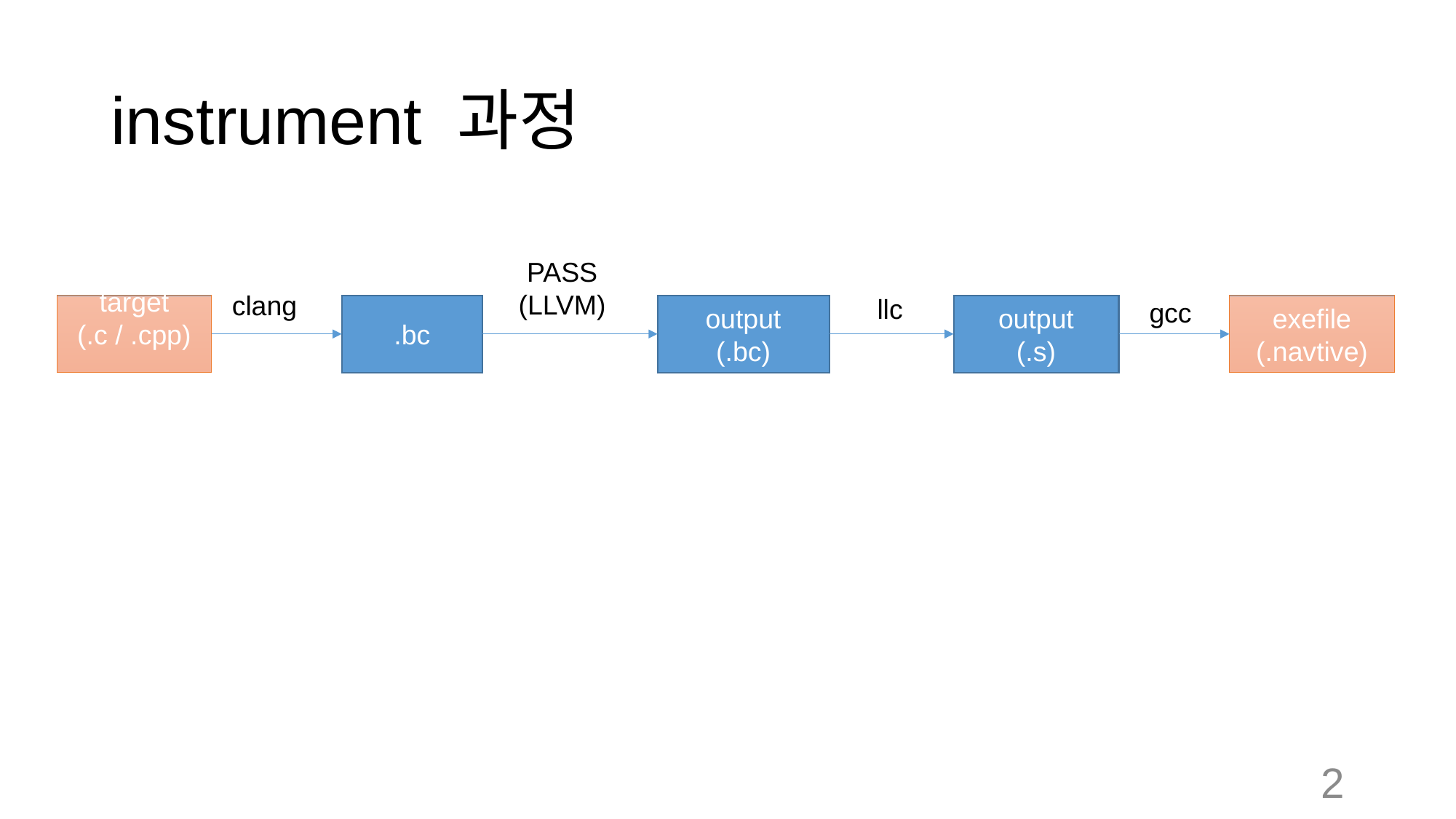

# instrument 과정

PASS
(LLVM)
clang
llc
gcc
target
(.c / .cpp)

.bc
output
(.bc)
output
(.s)
exefile
(.navtive)
2